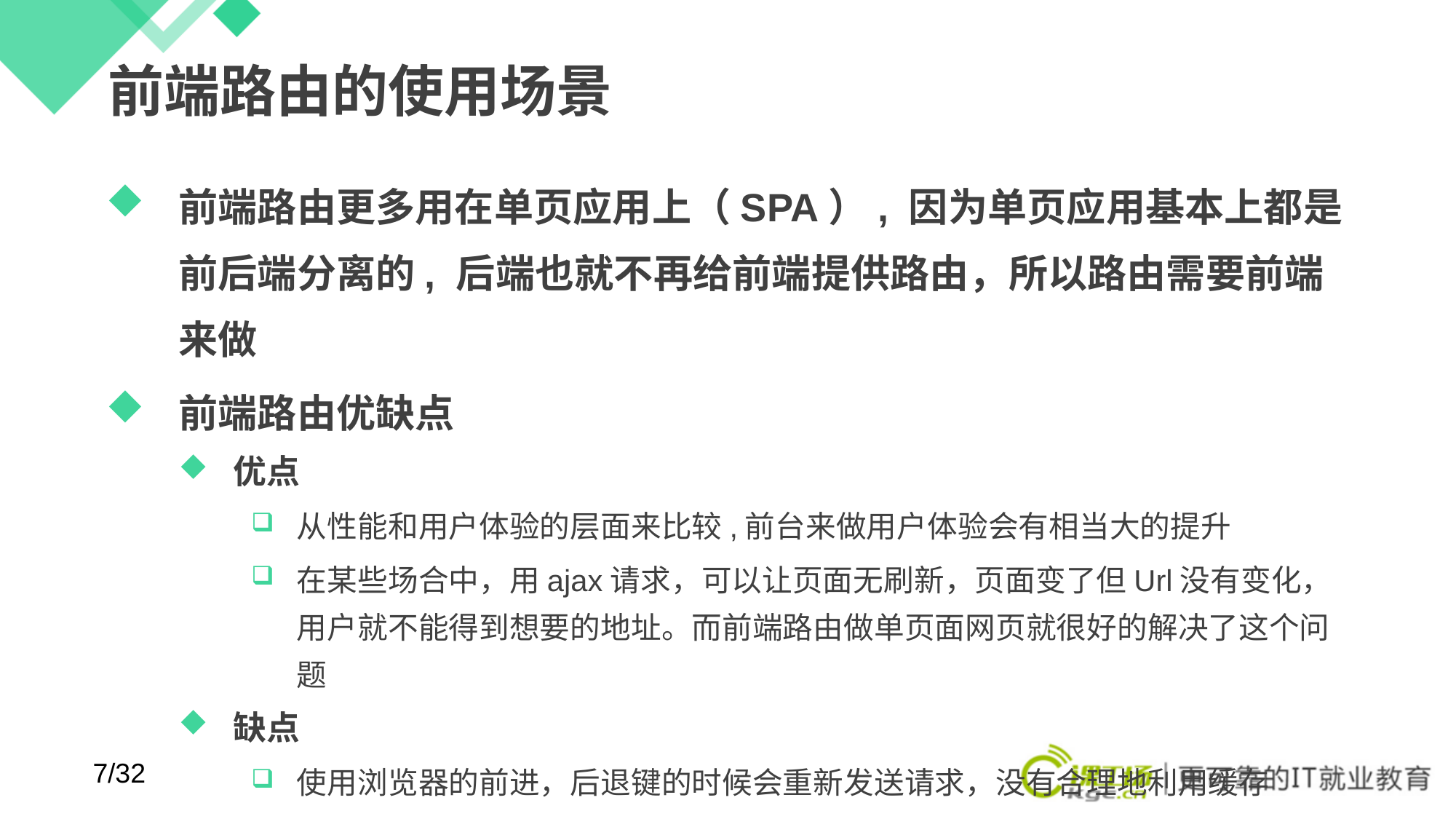

# 前端路由的使用场景
前端路由更多用在单页应用上（SPA）, 因为单页应用基本上都是前后端分离的, 后端也就不再给前端提供路由，所以路由需要前端来做
前端路由优缺点
优点
从性能和用户体验的层面来比较,前台来做用户体验会有相当大的提升
在某些场合中，用ajax请求，可以让页面无刷新，页面变了但Url没有变化，用户就不能得到想要的地址。而前端路由做单页面网页就很好的解决了这个问题
缺点
使用浏览器的前进，后退键的时候会重新发送请求，没有合理地利用缓存